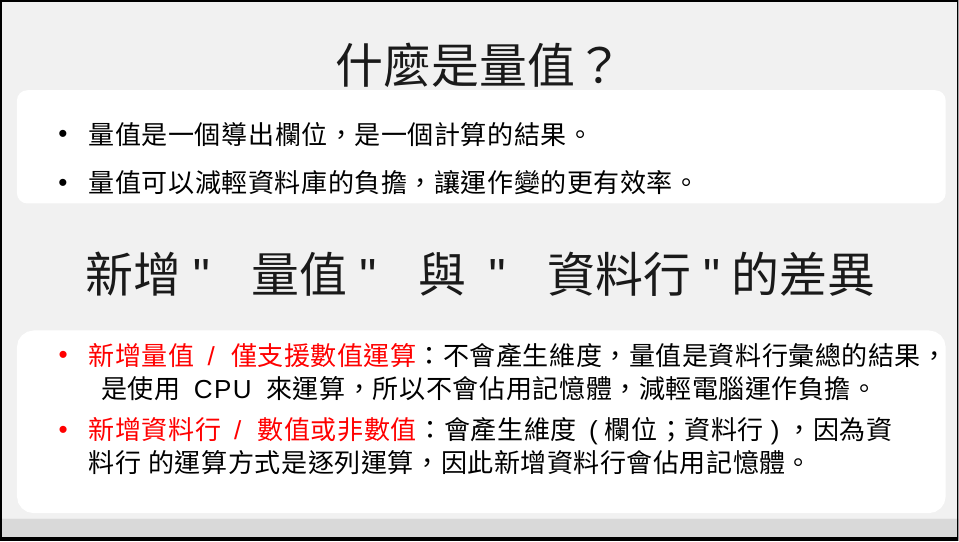

# 什麼是量值？

量值是一個導出欄位，是一個計算的結果。
量值可以減輕資料庫的負擔，讓運作變的更有效率。

新增"量值"與 "資料行"的差異
新增量值/ 僅支援數值運算：不會產生維度，量值是資料行彙總的結果，  是使用CPU 來運算，所以不會佔用記憶體，減輕電腦運作負擔。
新增資料行/ 數值或非數值：會產生維度(欄位；資料行)，因為資料行 的運算方式是逐列運算，因此新增資料行會佔用記憶體。